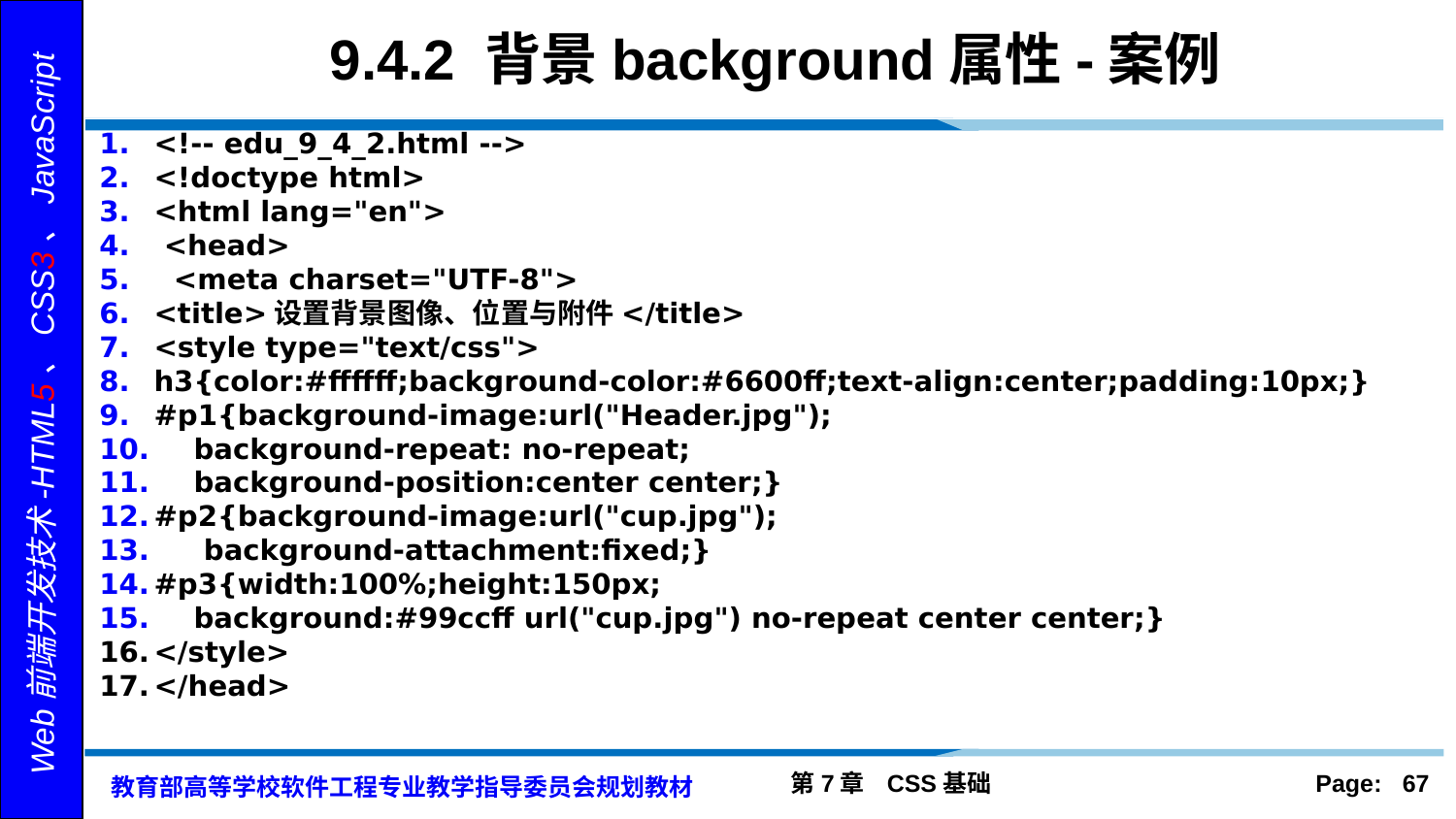

# 9.4.2 背景background属性-案例
<!-- edu_9_4_2.html -->
<!doctype html>
<html lang="en">
 <head>
  <meta charset="UTF-8">
<title>设置背景图像、位置与附件</title>
<style type="text/css">
h3{color:#ffffff;background-color:#6600ff;text-align:center;padding:10px;}
#p1{background-image:url("Header.jpg");
    background-repeat: no-repeat;
    background-position:center center;}
#p2{background-image:url("cup.jpg");
     background-attachment:fixed;}
#p3{width:100%;height:150px;
    background:#99ccff url("cup.jpg") no-repeat center center;}
</style>
</head>